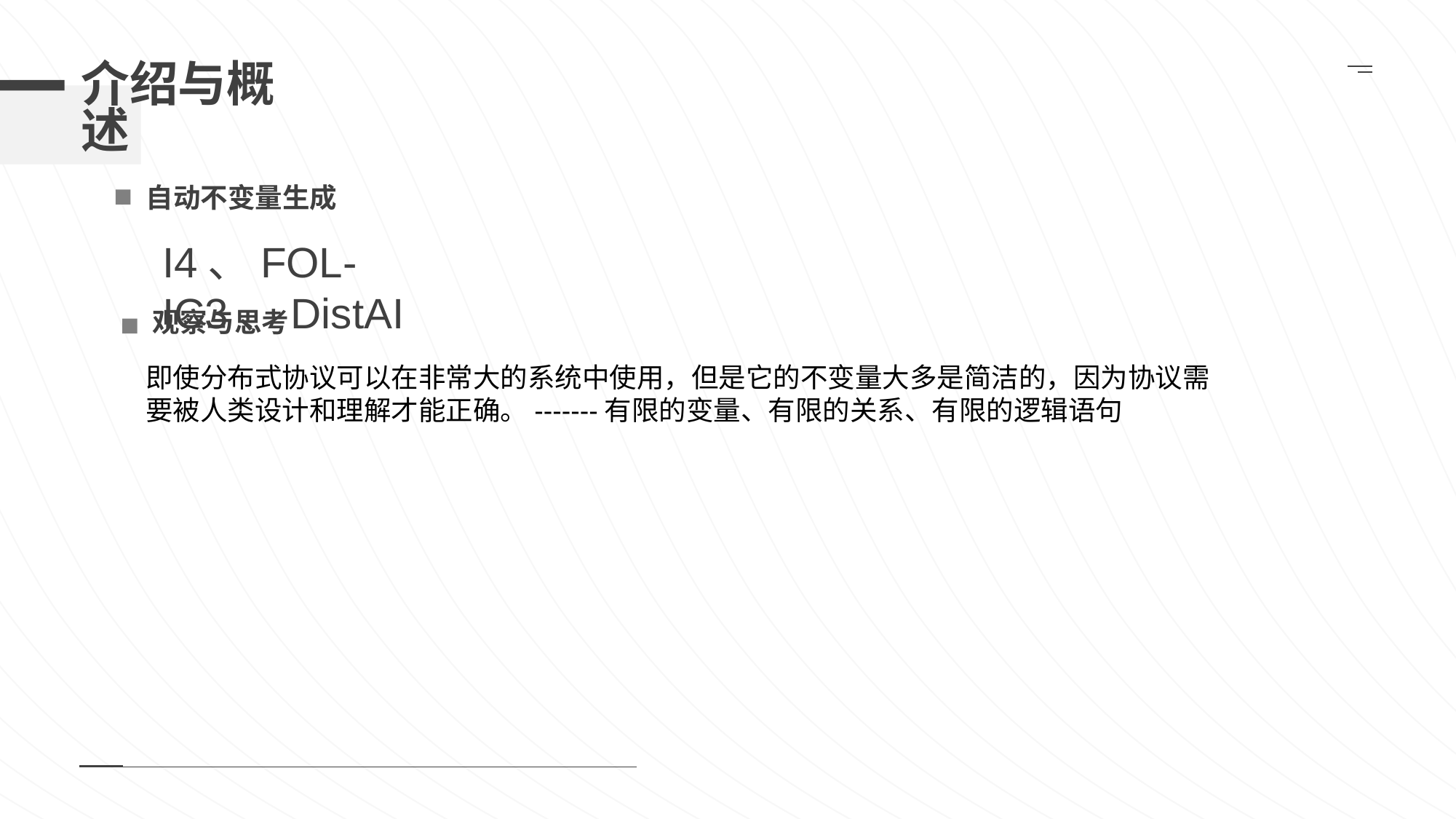

# 介绍与概述
自动不变量生成

I4、FOL-IC3、DistAI

观察与思考

即使分布式协议可以在非常大的系统中使用，但是它的不变量大多是简洁的，因为协议需要被人类设计和理解才能正确。-------有限的变量、有限的关系、有限的逻辑语句